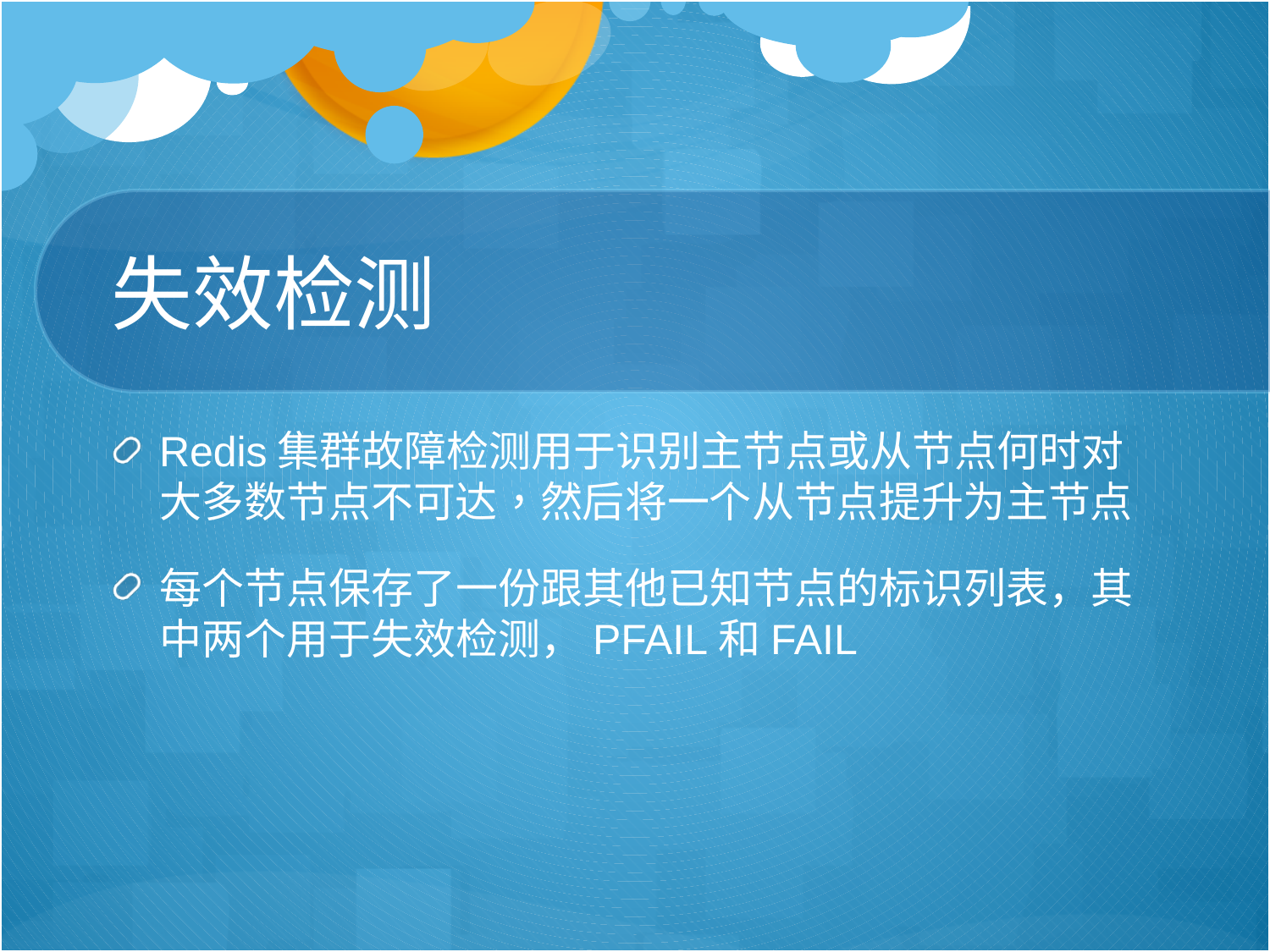

# 失效检测
Redis集群故障检测用于识别主节点或从节点何时对大多数节点不可达，然后将一个从节点提升为主节点
每个节点保存了一份跟其他已知节点的标识列表，其中两个用于失效检测，PFAIL和FAIL